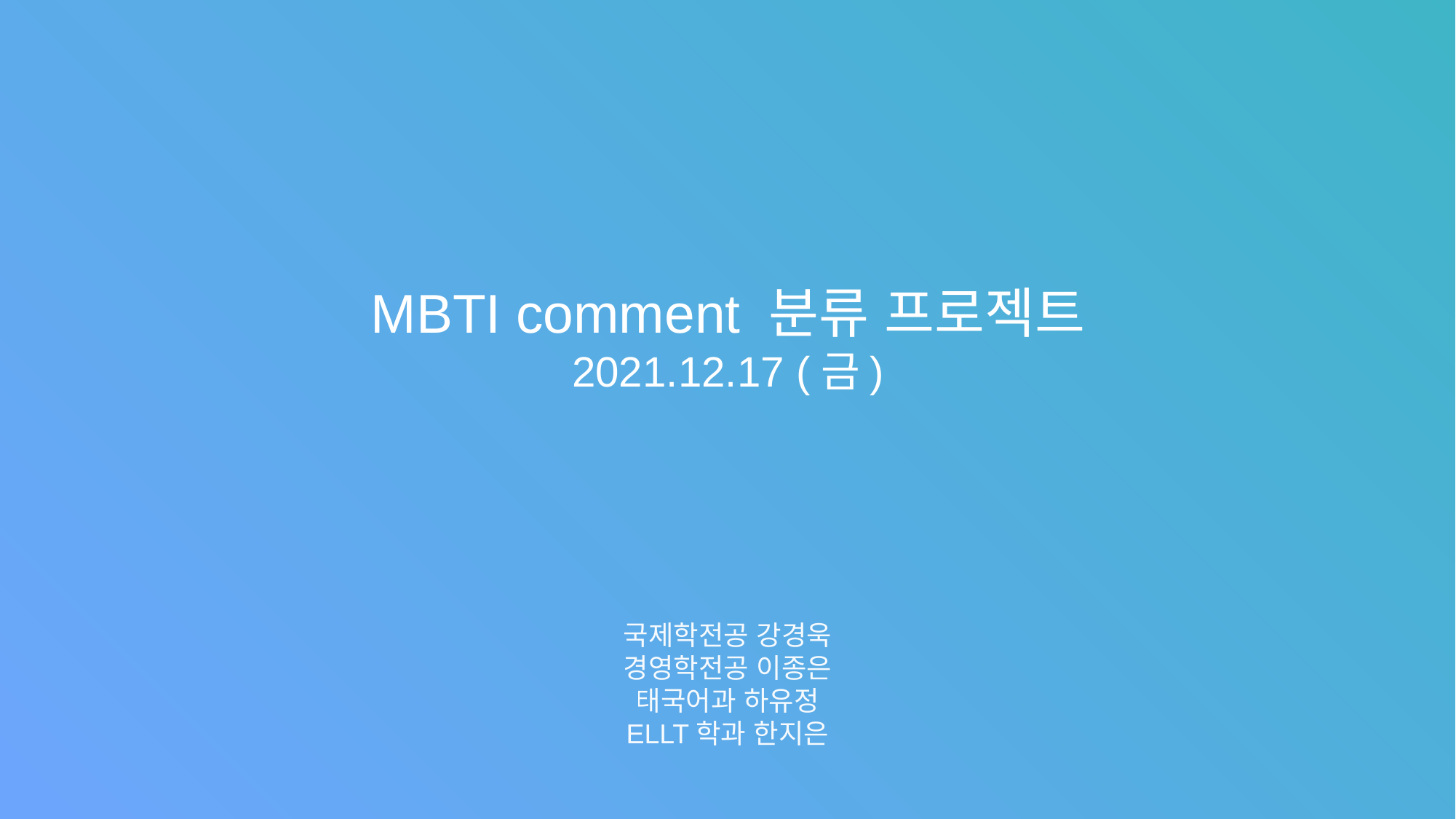

MBTI comment 분류 프로젝트
2021.12.17 (금)
국제학전공 강경욱
경영학전공 이종은
태국어과 하유정
ELLT학과 한지은